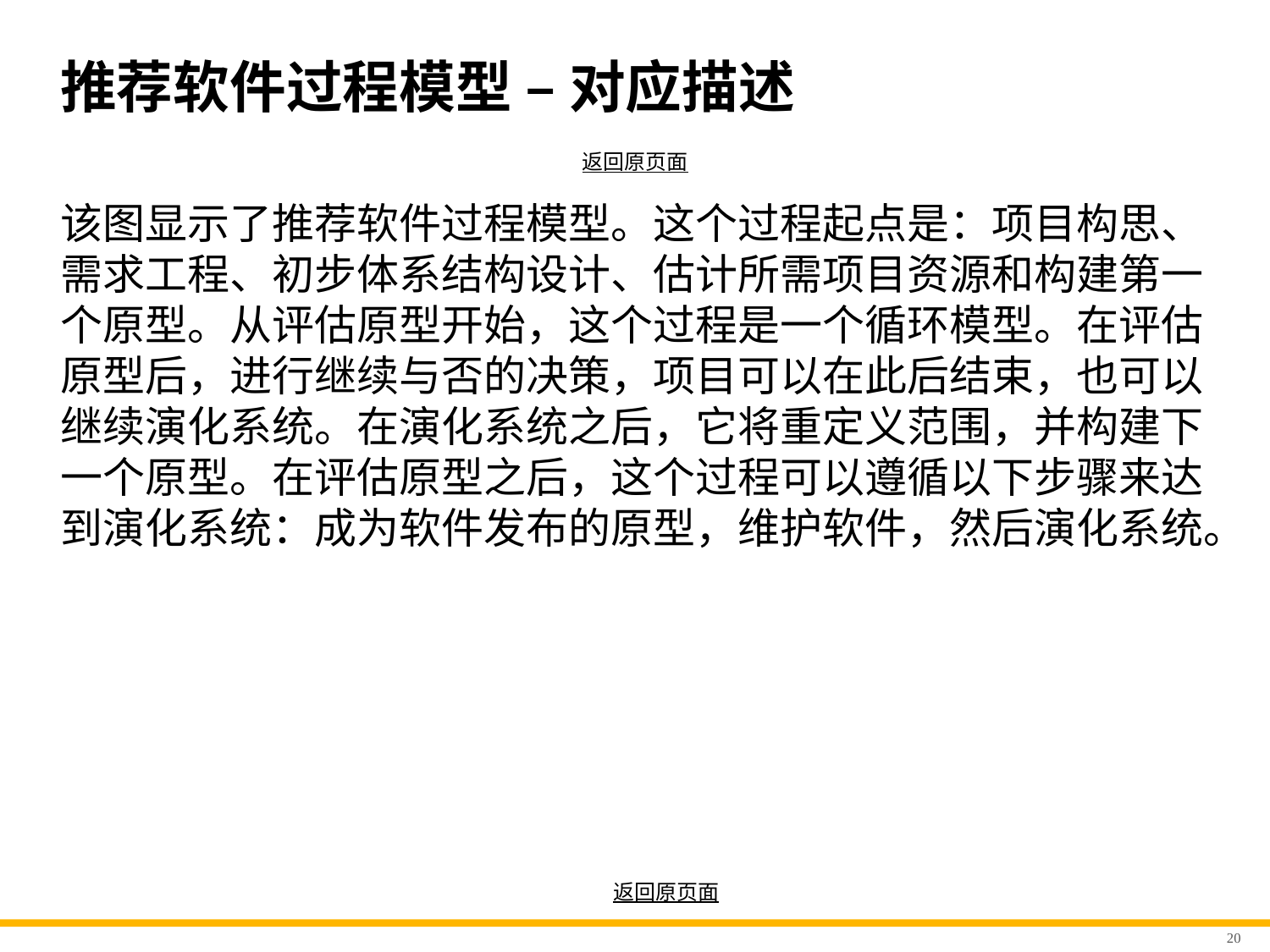

# 推荐软件过程模型 – 对应描述
返回原页面
该图显示了推荐软件过程模型。这个过程起点是：项目构思、需求工程、初步体系结构设计、估计所需项目资源和构建第一个原型。从评估原型开始，这个过程是一个循环模型。在评估原型后，进行继续与否的决策，项目可以在此后结束，也可以继续演化系统。在演化系统之后，它将重定义范围，并构建下一个原型。在评估原型之后，这个过程可以遵循以下步骤来达到演化系统：成为软件发布的原型，维护软件，然后演化系统。
返回原页面
20